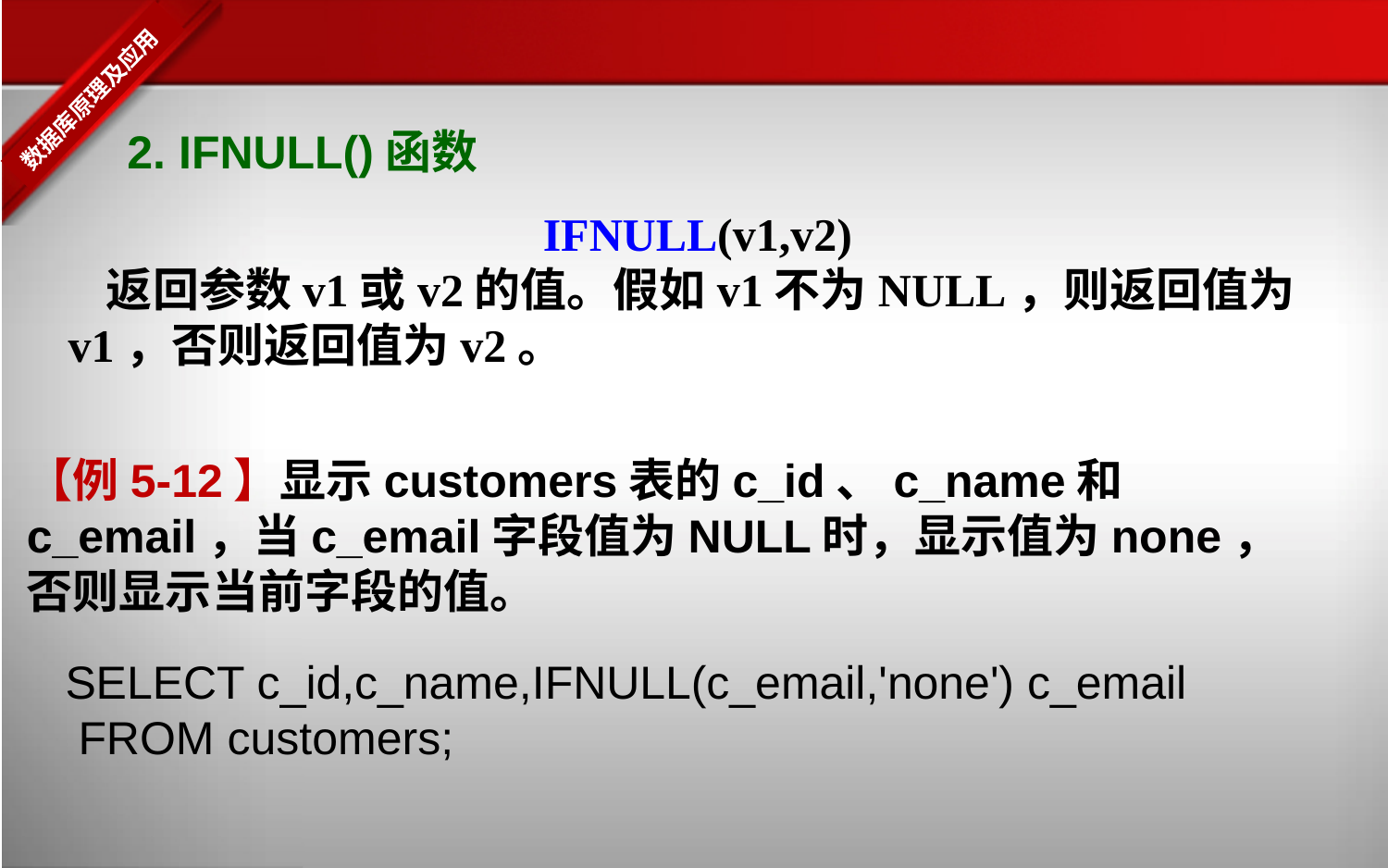

2. IFNULL()函数
IFNULL(v1,v2)
   返回参数v1或v2的值。假如v1不为NULL，则返回值为v1，否则返回值为v2。
【例5-12】显示customers表的c_id、c_name和c_email，当c_email字段值为NULL时，显示值为none，否则显示当前字段的值。
SELECT c_id,c_name,IFNULL(c_email,'none') c_email
 FROM customers;